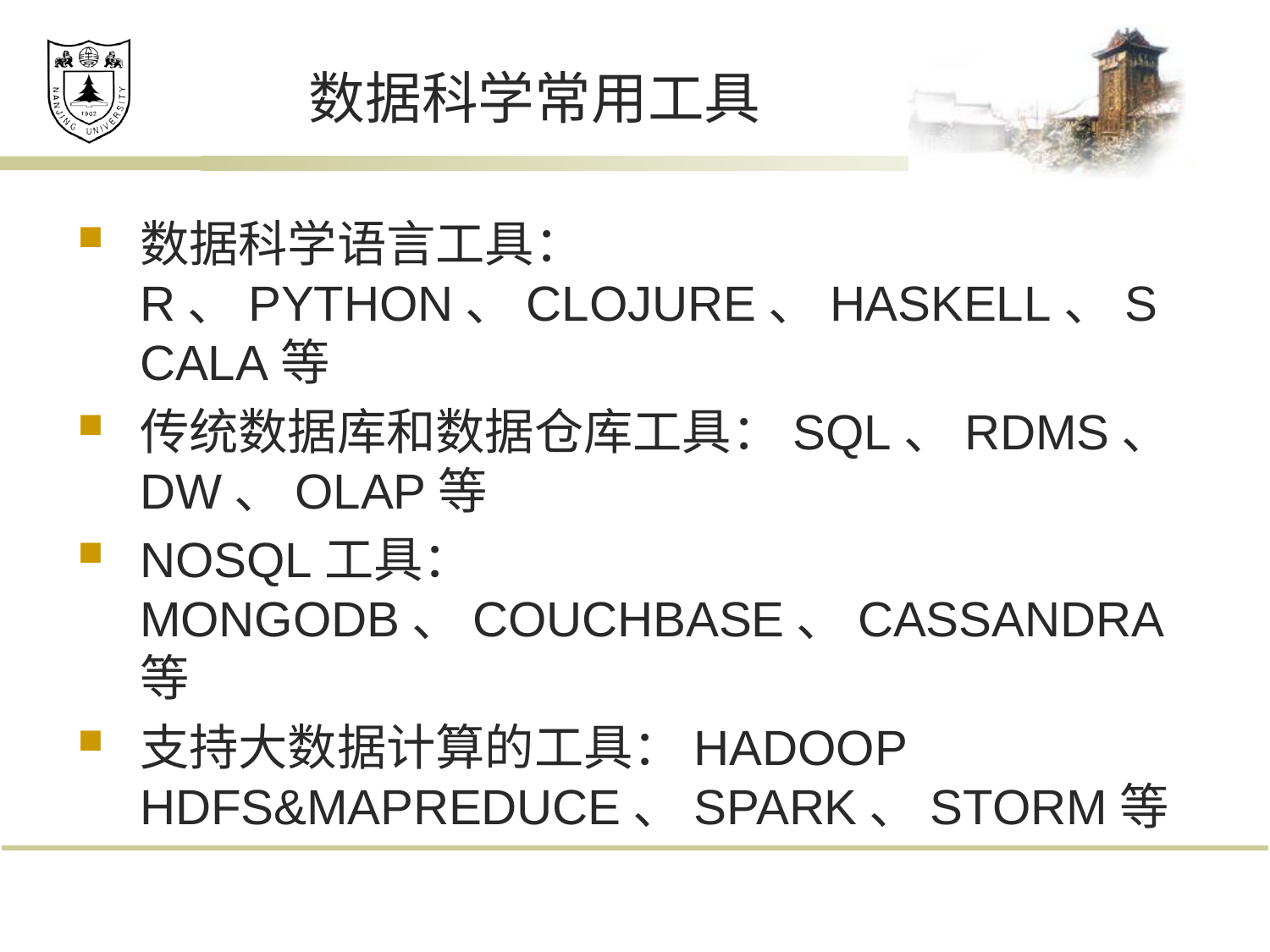

# 数据科学常用工具
数据科学语言工具：R、PYTHON、CLOJURE、HASKELL、SCALA等
传统数据库和数据仓库工具：SQL、RDMS、DW、OLAP等
NOSQL工具：MONGODB、COUCHBASE、CASSANDRA等
支持大数据计算的工具：HADOOP HDFS&MAPREDUCE、SPARK、STORM等